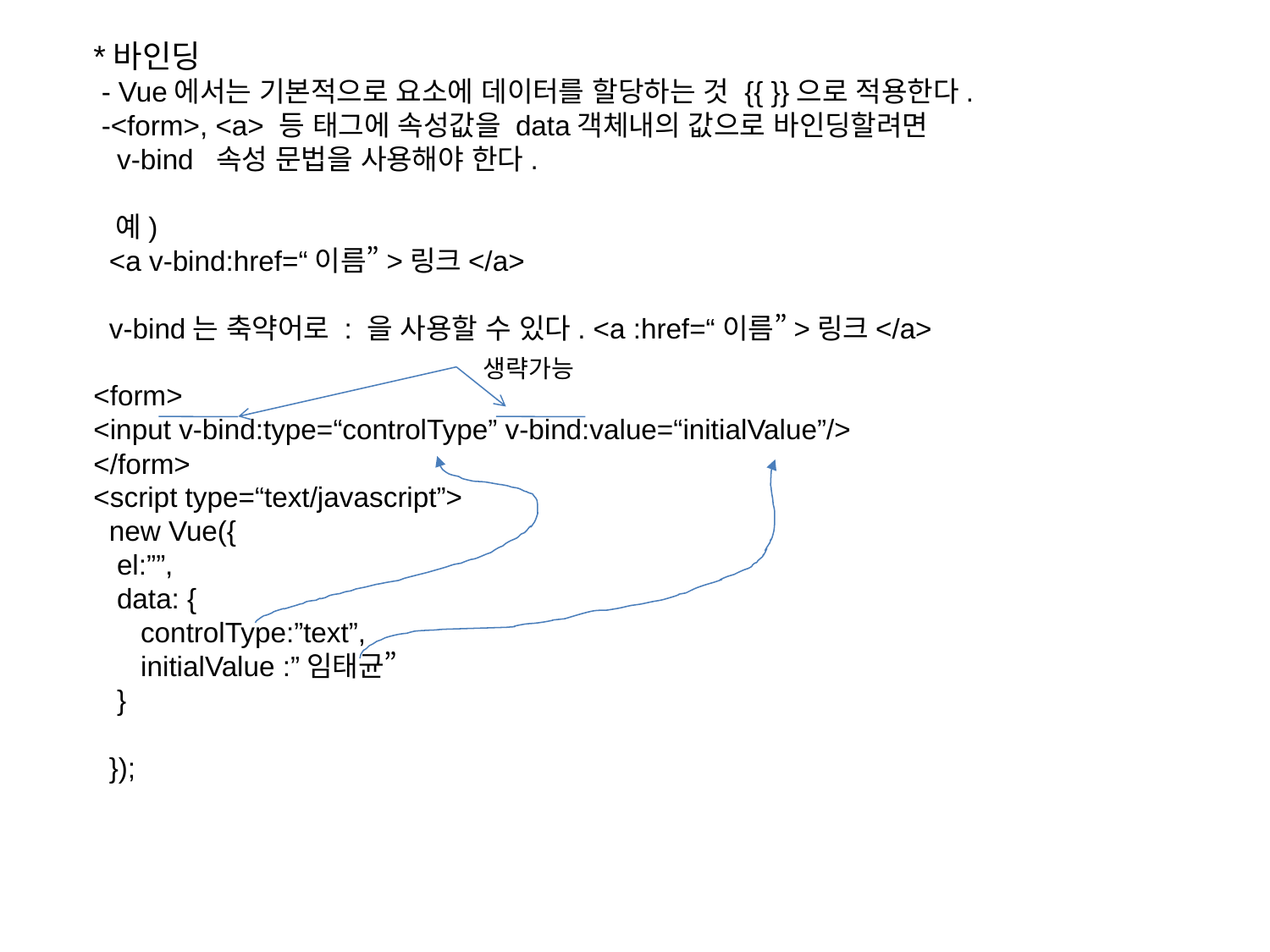

*바인딩
 - Vue에서는 기본적으로 요소에 데이터를 할당하는 것 {{ }}으로 적용한다.
 -<form>, <a> 등 태그에 속성값을 data객체내의 값으로 바인딩할려면
   v-bind  속성 문법을 사용해야 한다.

  예)
  <a v-bind:href=“이름”>링크</a>

  v-bind는 축약어로 : 을 사용할 수 있다. <a :href=“이름”>링크</a>

<form>
<input v-bind:type=“controlType” v-bind:value=“initialValue”/>
</form>
<script type=“text/javascript”>
  new Vue({
   el:””,
   data: {
      controlType:”text”,
      initialValue :”임태균”
   }

  });

생략가능